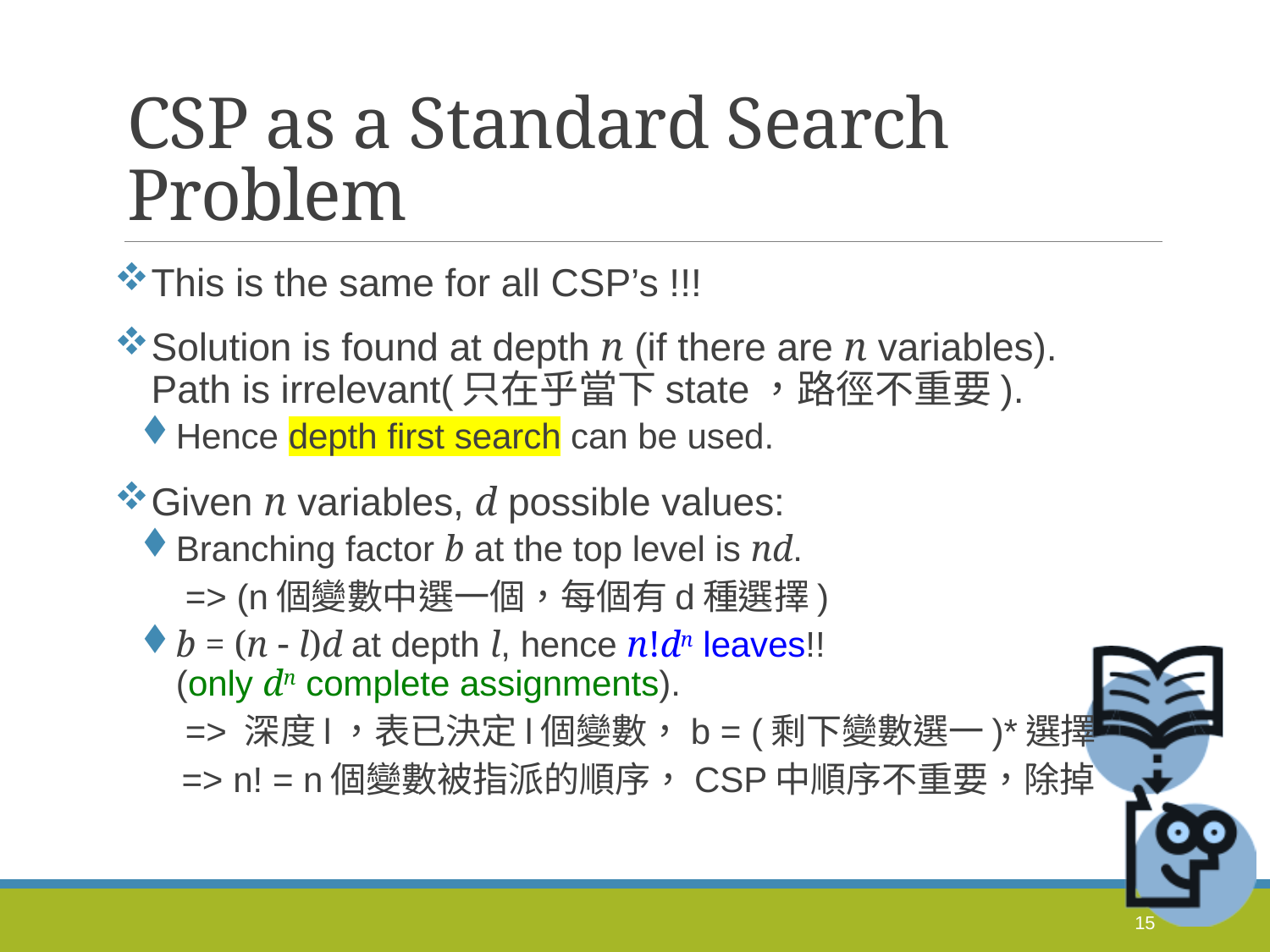

# CSP as a Standard Search Problem
This is the same for all CSP’s !!!
Solution is found at depth n (if there are n variables).
Path is irrelevant(只在乎當下state，路徑不重要).
Hence depth first search can be used.
Given n variables, d possible values:
Branching factor b at the top level is nd.
　=> (n個變數中選一個，每個有d種選擇)
b = (n − l)d at depth l, hence n!dn leaves!!
(only dn complete assignments).
　=> 深度l，表已決定l個變數，b = (剩下變數選一)*選擇
    => n! = n個變數被指派的順序，CSP中順序不重要，除掉

15